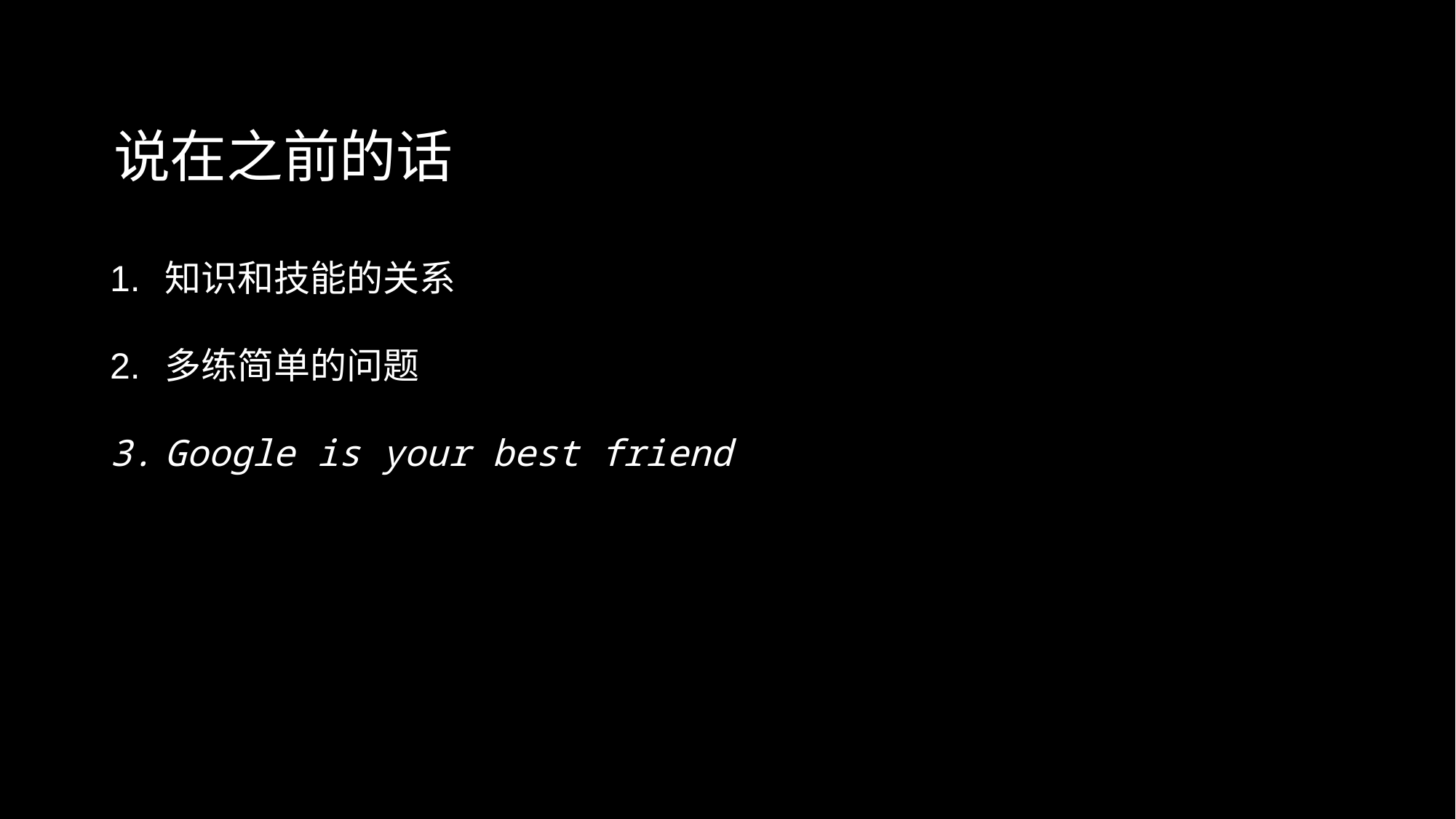

说在之前的话
知识和技能的关系

多练简单的问题

Google is your best friend